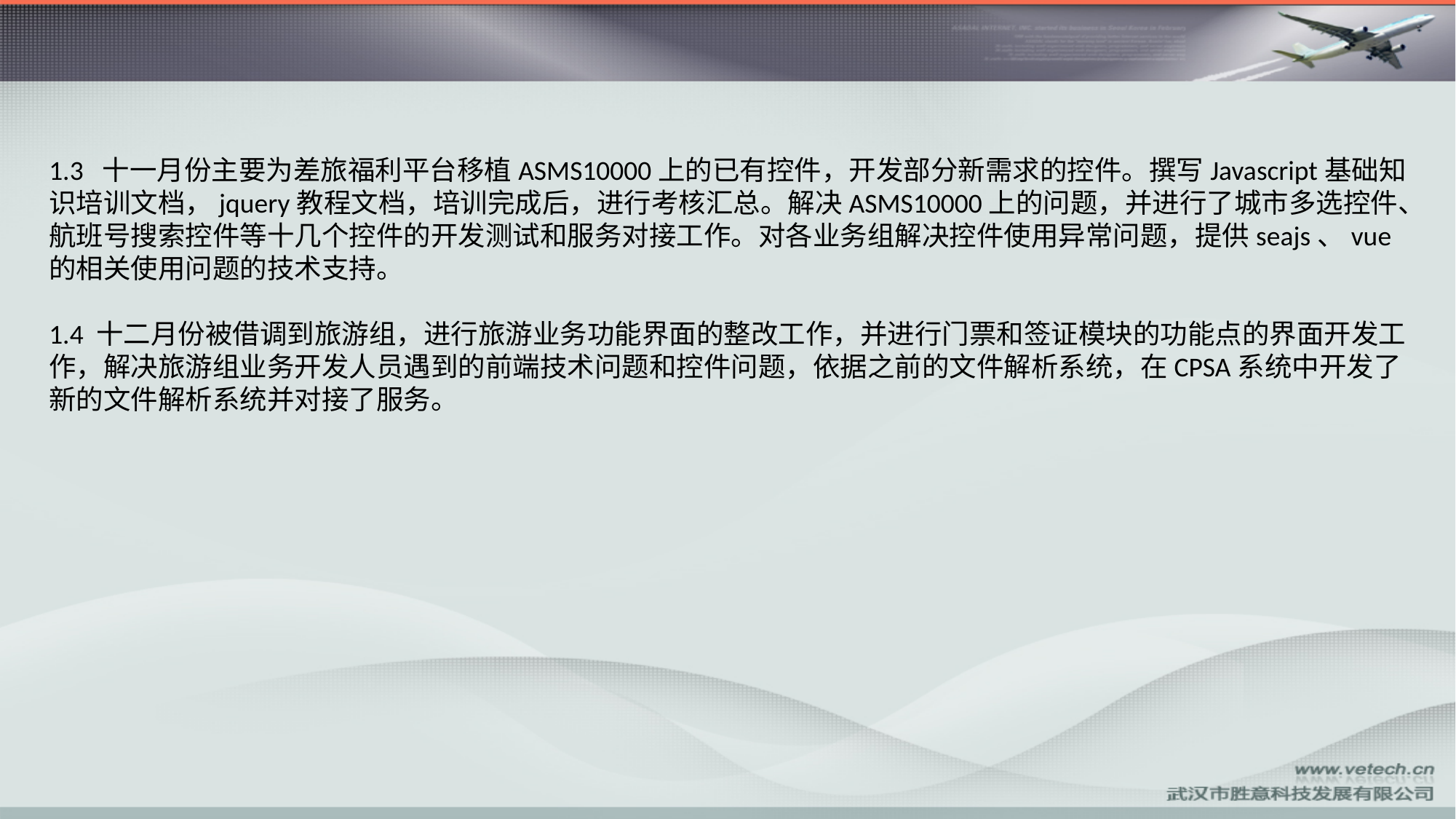

1.3  十一月份主要为差旅福利平台移植ASMS10000上的已有控件，开发部分新需求的控件。撰写Javascript基础知识培训文档，jquery教程文档，培训完成后，进行考核汇总。解决ASMS10000上的问题，并进行了城市多选控件、航班号搜索控件等十几个控件的开发测试和服务对接工作。对各业务组解决控件使用异常问题，提供seajs、vue的相关使用问题的技术支持。

1.4 十二月份被借调到旅游组，进行旅游业务功能界面的整改工作，并进行门票和签证模块的功能点的界面开发工作，解决旅游组业务开发人员遇到的前端技术问题和控件问题，依据之前的文件解析系统，在CPSA系统中开发了新的文件解析系统并对接了服务。